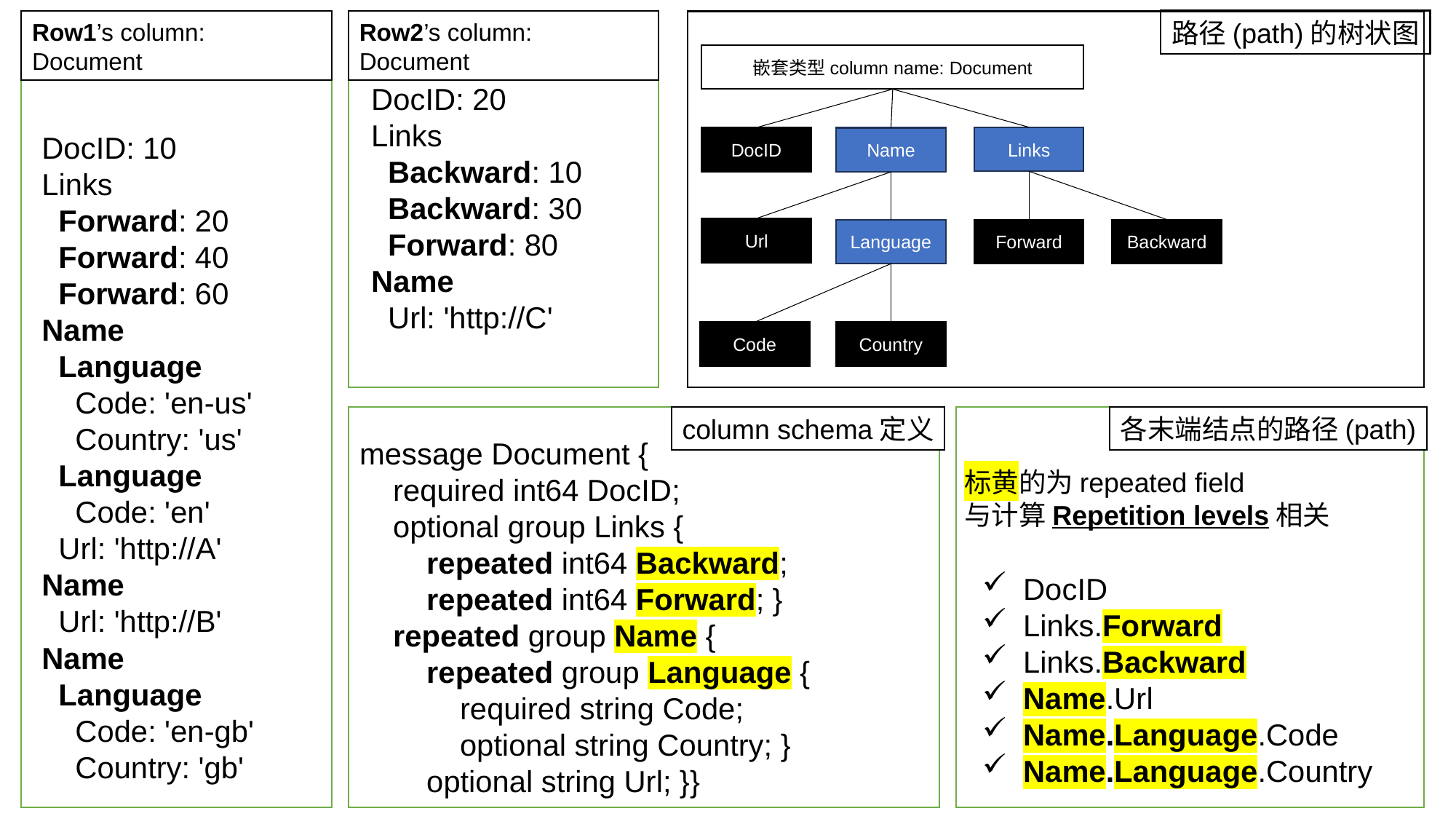

路径(path)的树状图

Row1’s column: Document
Row2’s column: Document

嵌套类型column name: Document
DocID: 20
Links
  Backward: 10
  Backward: 30
  Forward: 80
Name
  Url: 'http://C'
DocID: 10
Links
  Forward: 20
  Forward: 40
  Forward: 60
Name
  Language
    Code: 'en-us'
    Country: 'us'
  Language
    Code: 'en'
  Url: 'http://A'
Name
  Url: 'http://B'
Name
  Language
    Code: 'en-gb'
    Country: 'gb'
Links
DocID
Name
Url
Language
Forward
Backward
Code
Country
column schema定义

各末端结点的路径(path)

message Document {
    required int64 DocID;
    optional group Links {
        repeated int64 Backward;
        repeated int64 Forward; }
    repeated group Name {
        repeated group Language {
            required string Code;
            optional string Country; }
        optional string Url; }}
标黄的为repeated field
与计算Repetition levels相关
DocID
Links.Forward
Links.Backward
Name.Url
Name.Language.Code
Name.Language.Country